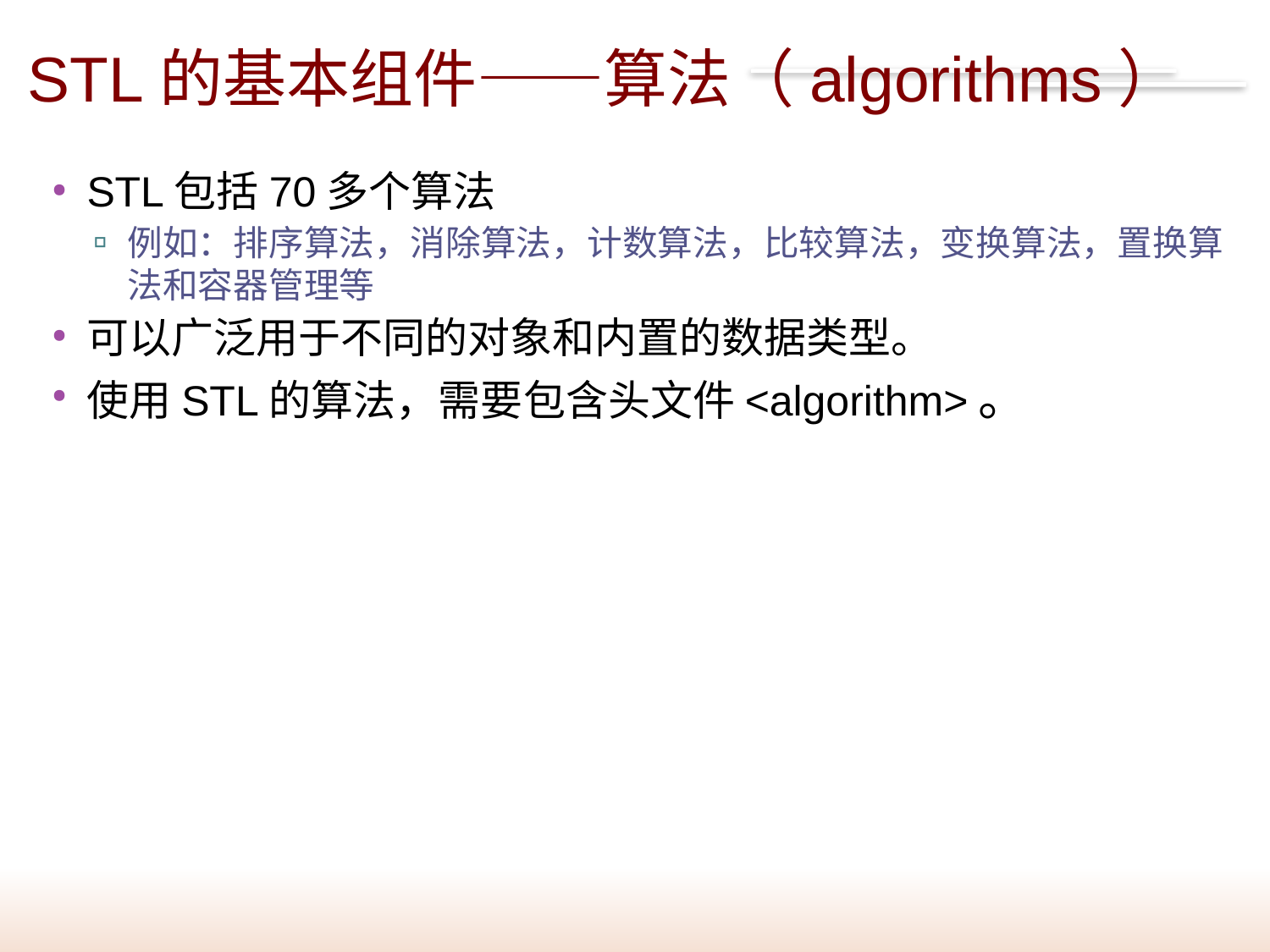

# STL的基本组件——算法（algorithms）
16
STL包括70多个算法
例如：排序算法，消除算法，计数算法，比较算法，变换算法，置换算法和容器管理等
可以广泛用于不同的对象和内置的数据类型。
使用STL的算法，需要包含头文件<algorithm>。